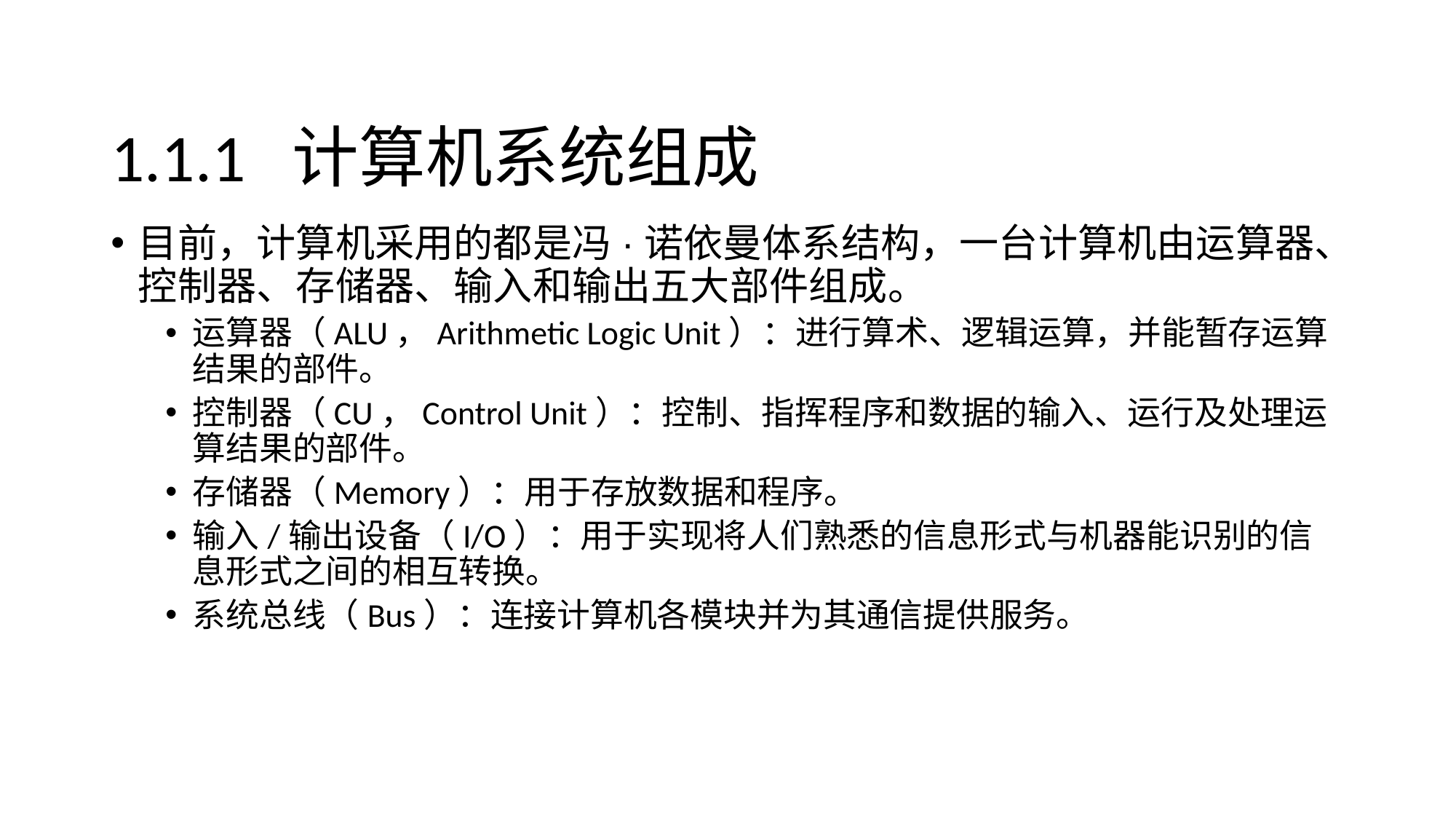

# 1.1.1  计算机系统组成
目前，计算机采用的都是冯·诺依曼体系结构，一台计算机由运算器、控制器、存储器、输入和输出五大部件组成。
运算器（ALU，Arithmetic Logic Unit）：进行算术、逻辑运算，并能暂存运算结果的部件。
控制器（CU，Control Unit）：控制、指挥程序和数据的输入、运行及处理运算结果的部件。
存储器（Memory）：用于存放数据和程序。
输入/输出设备（I/O）：用于实现将人们熟悉的信息形式与机器能识别的信息形式之间的相互转换。
系统总线（Bus）：连接计算机各模块并为其通信提供服务。
2